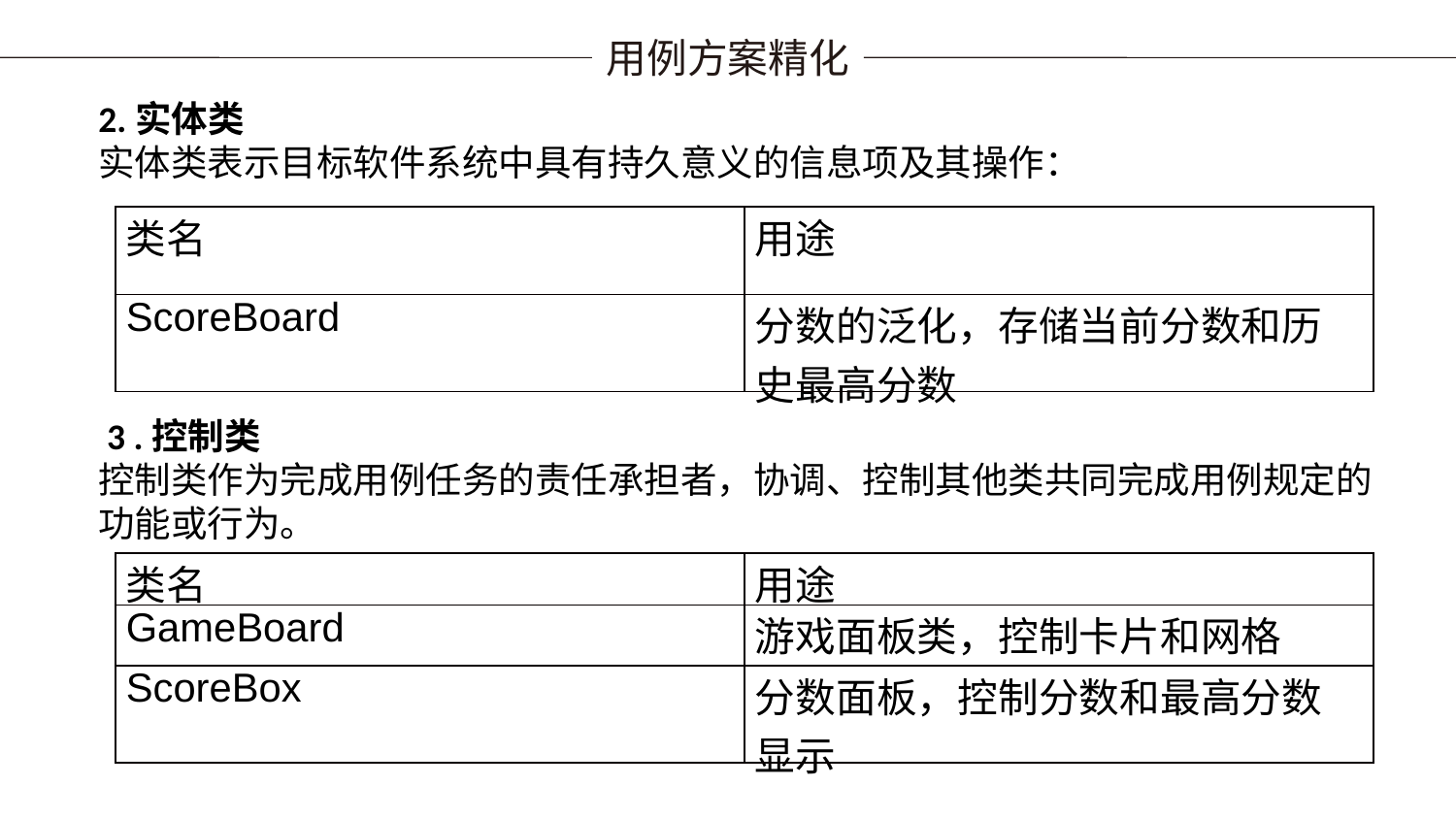

用例方案精化

2.实体类
实体类表示目标软件系统中具有持久意义的信息项及其操作：
| 类名 | 用途 |
| --- | --- |
| ScoreBoard | 分数的泛化，存储当前分数和历史最高分数 |
 3 .控制类
控制类作为完成用例任务的责任承担者，协调、控制其他类共同完成用例规定的功能或行为。
| 类名 | 用途 |
| --- | --- |
| GameBoard | 游戏面板类，控制卡片和网格 |
| ScoreBox | 分数面板，控制分数和最高分数显示 |